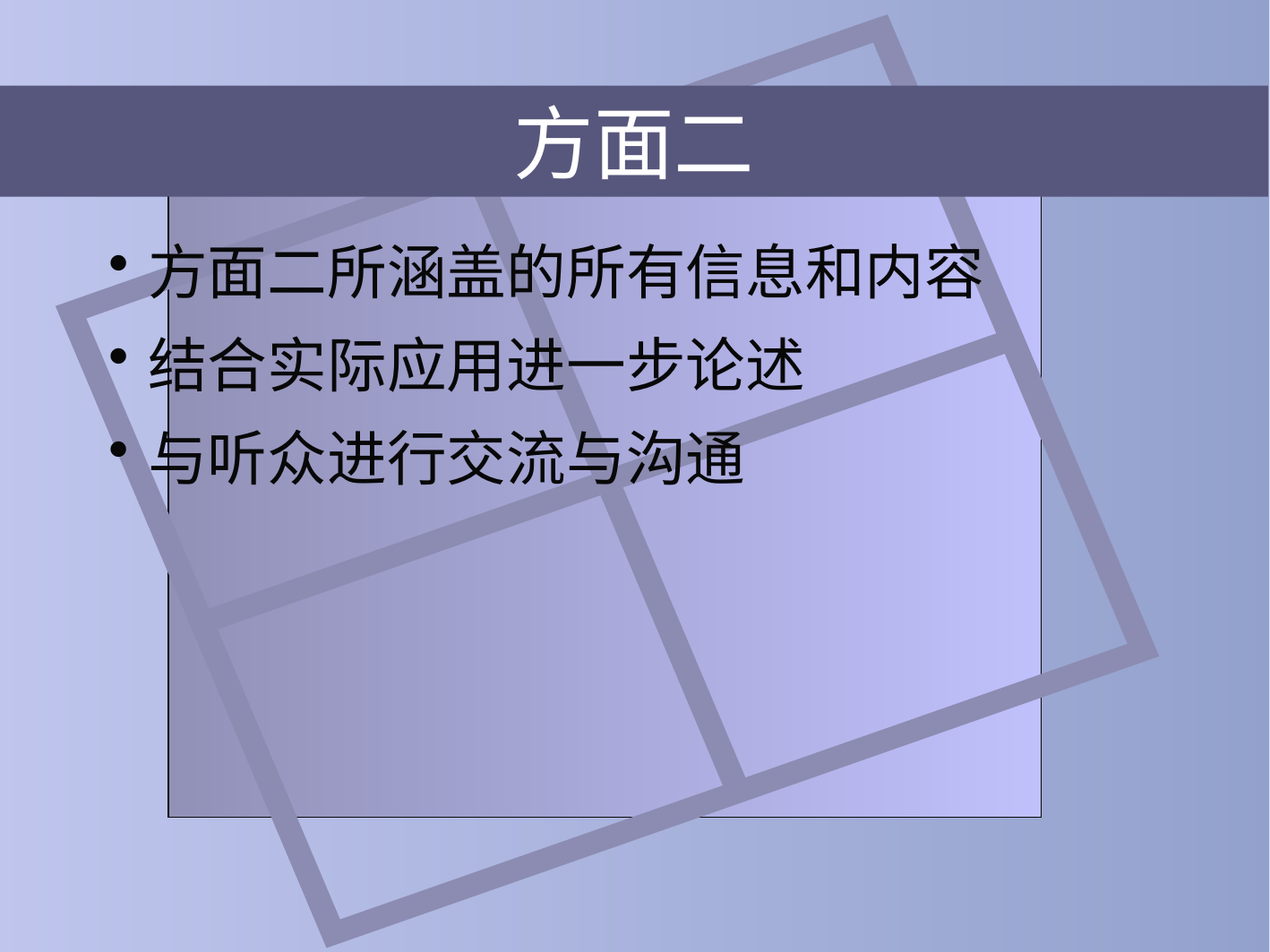

# 方面二
方面二所涵盖的所有信息和内容
结合实际应用进一步论述
与听众进行交流与沟通